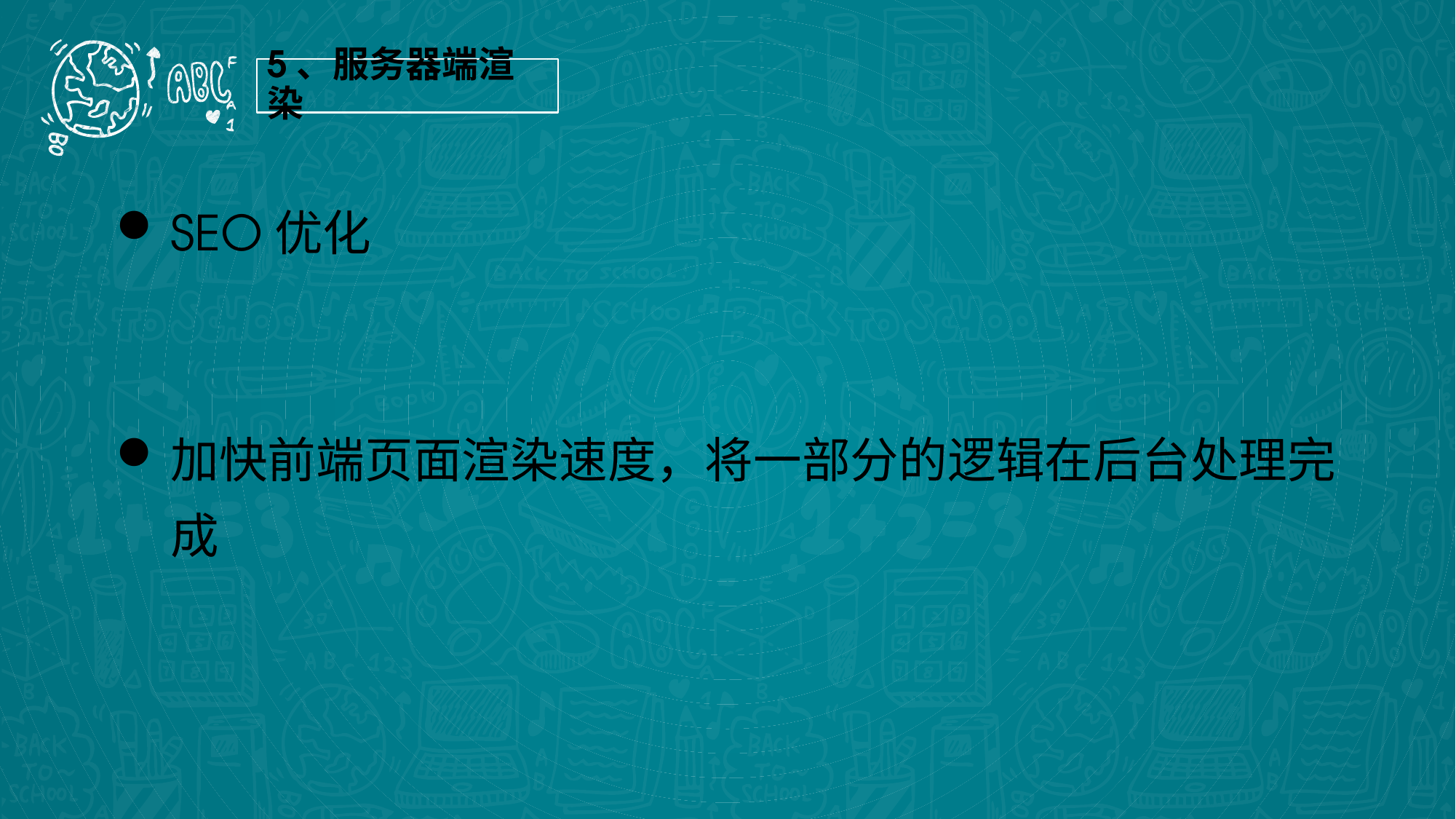

5、服务器端渲染
SEO优化

加快前端页面渲染速度，将一部分的逻辑在后台处理完成